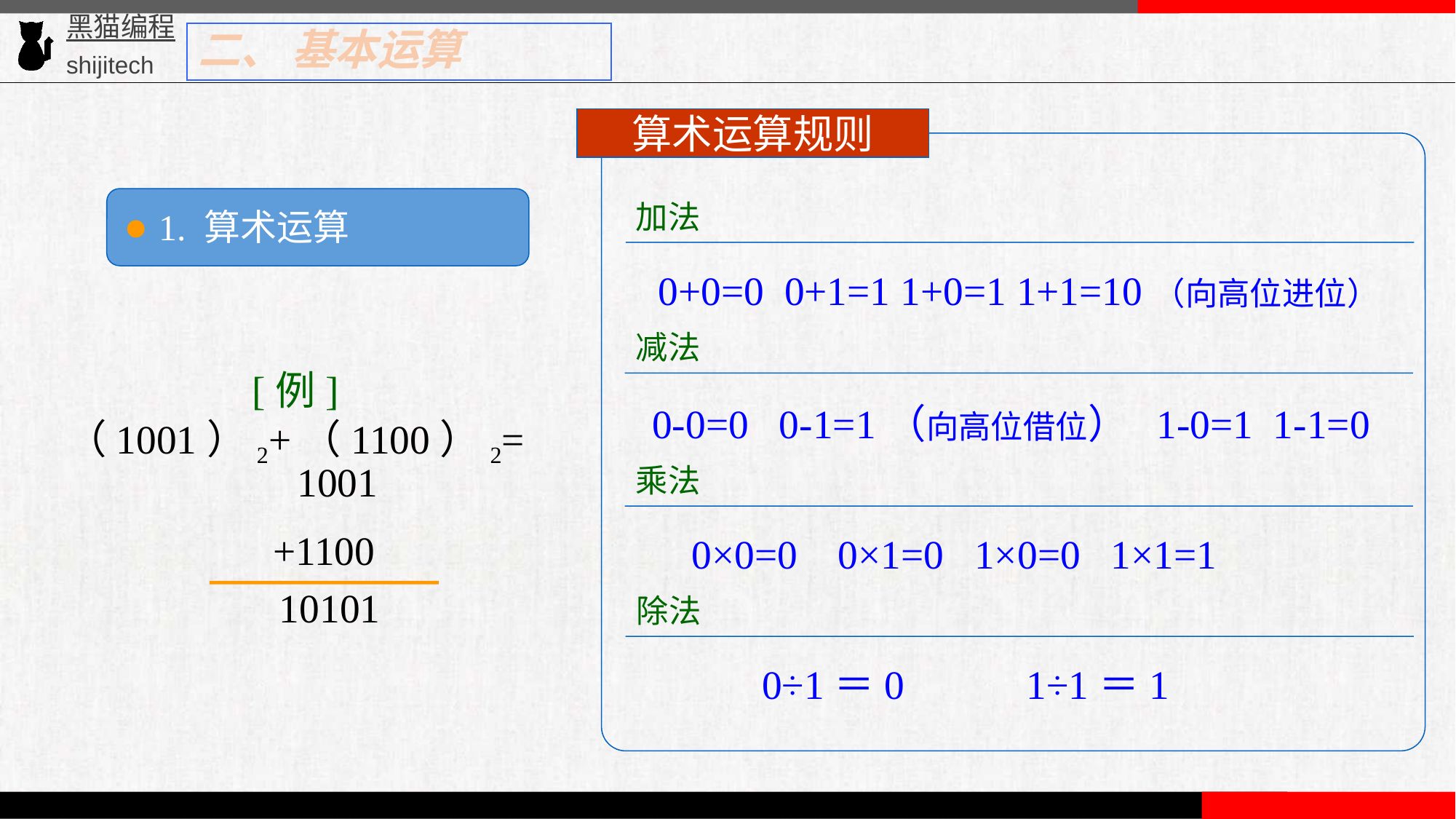

二、 基本运算
算术运算规则

加法

0+0=0  0+1=1 1+0=1 1+1=10（向高位进位）
减法

0-0=0   0-1=1（向高位借位）  1-0=1  1-1=0
乘法

0×0=0    0×1=0   1×0=0   1×1=1
除法

0÷1＝0            1÷1＝1

● 1. 算术运算
[例] （1001）2+（1100）2=
   1001
+1100
10101